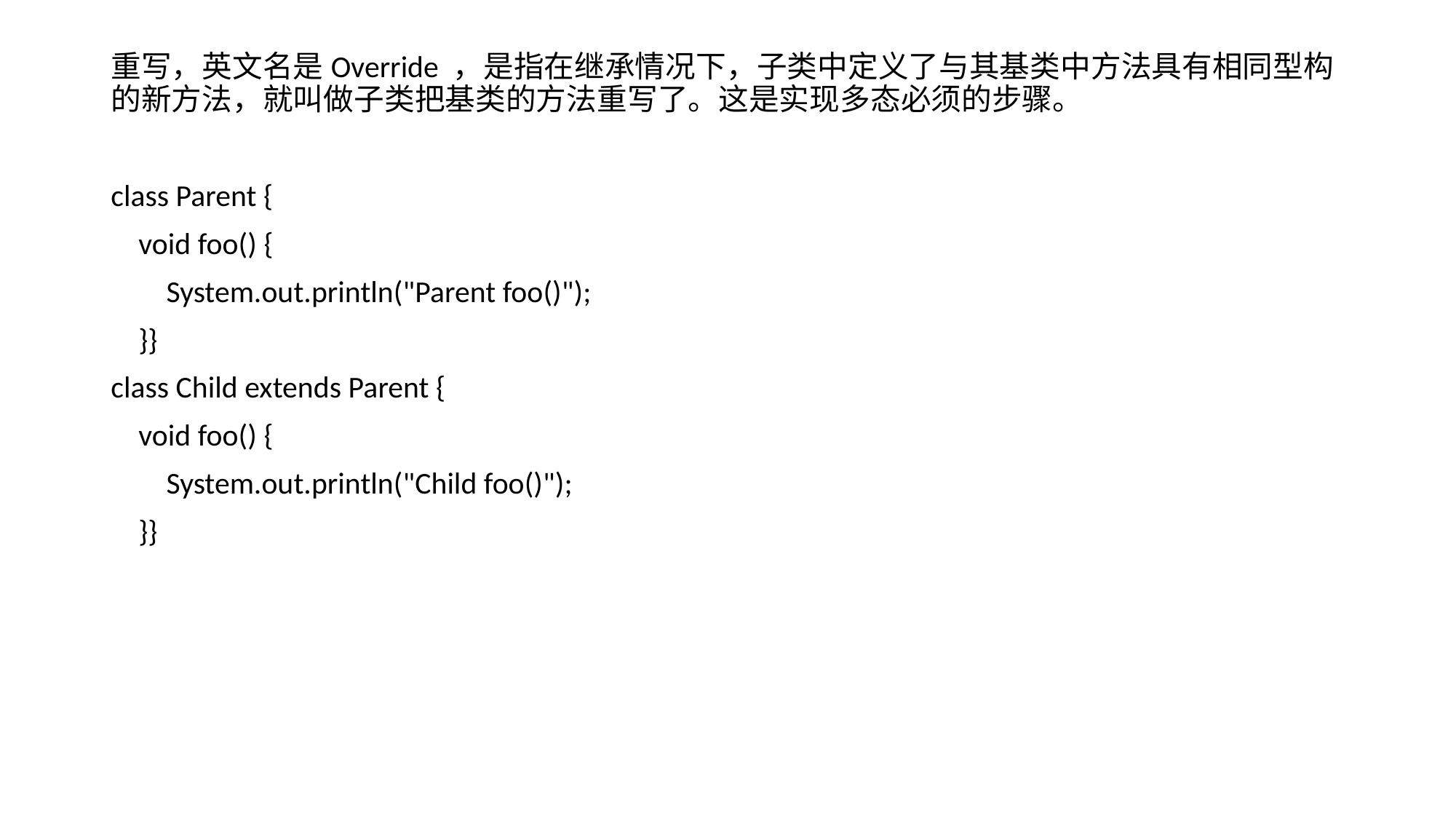

重写，英文名是Override ，是指在继承情况下，子类中定义了与其基类中方法具有相同型构的新方法，就叫做子类把基类的方法重写了。这是实现多态必须的步骤。

class Parent {
    void foo() {
        System.out.println("Parent foo()");
    }}
class Child extends Parent {
    void foo() {
        System.out.println("Child foo()");
    }}